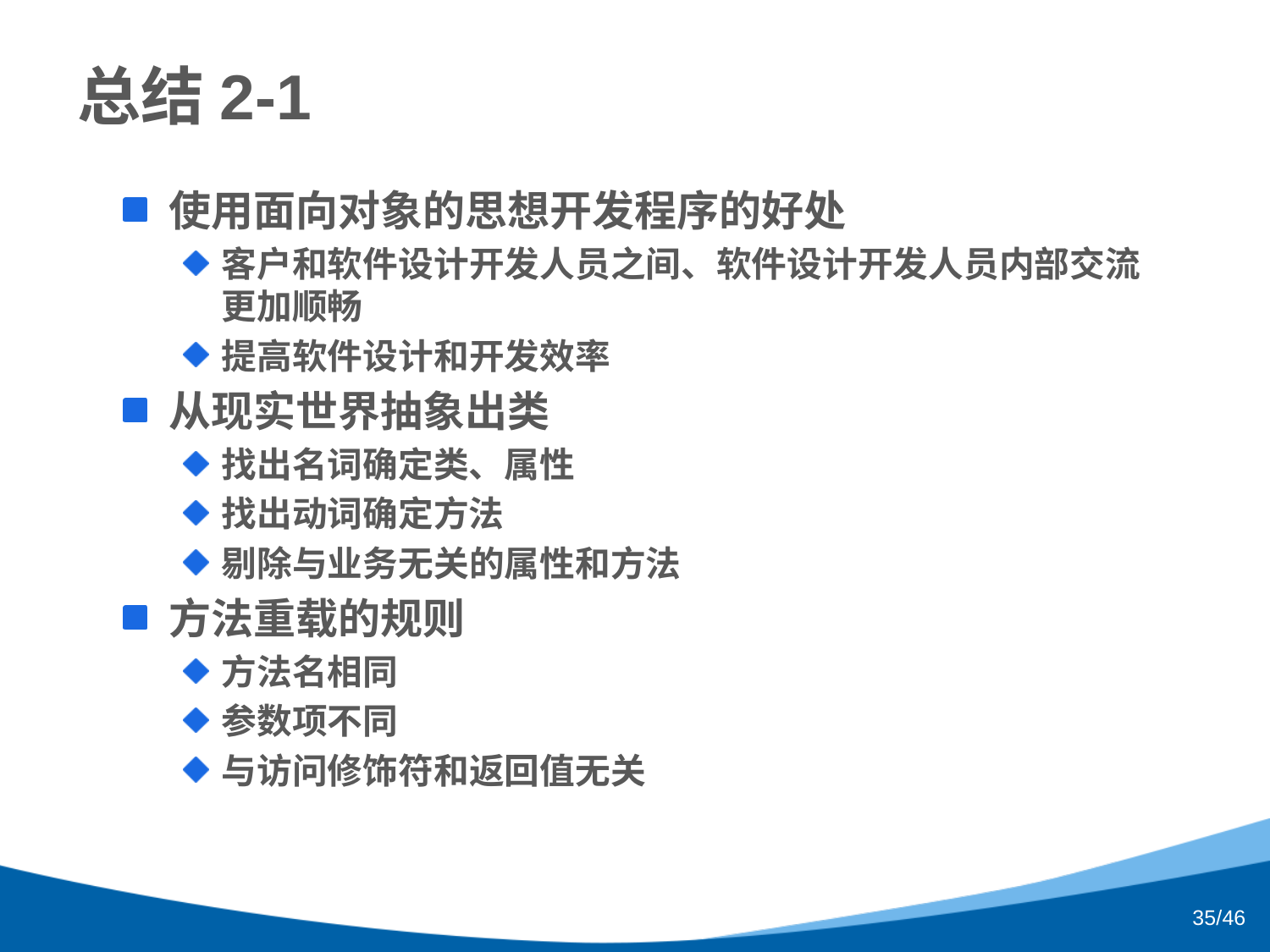

# 总结2-1
使用面向对象的思想开发程序的好处
客户和软件设计开发人员之间、软件设计开发人员内部交流更加顺畅
提高软件设计和开发效率
从现实世界抽象出类
找出名词确定类、属性
找出动词确定方法
剔除与业务无关的属性和方法
方法重载的规则
方法名相同
参数项不同
与访问修饰符和返回值无关

35/46